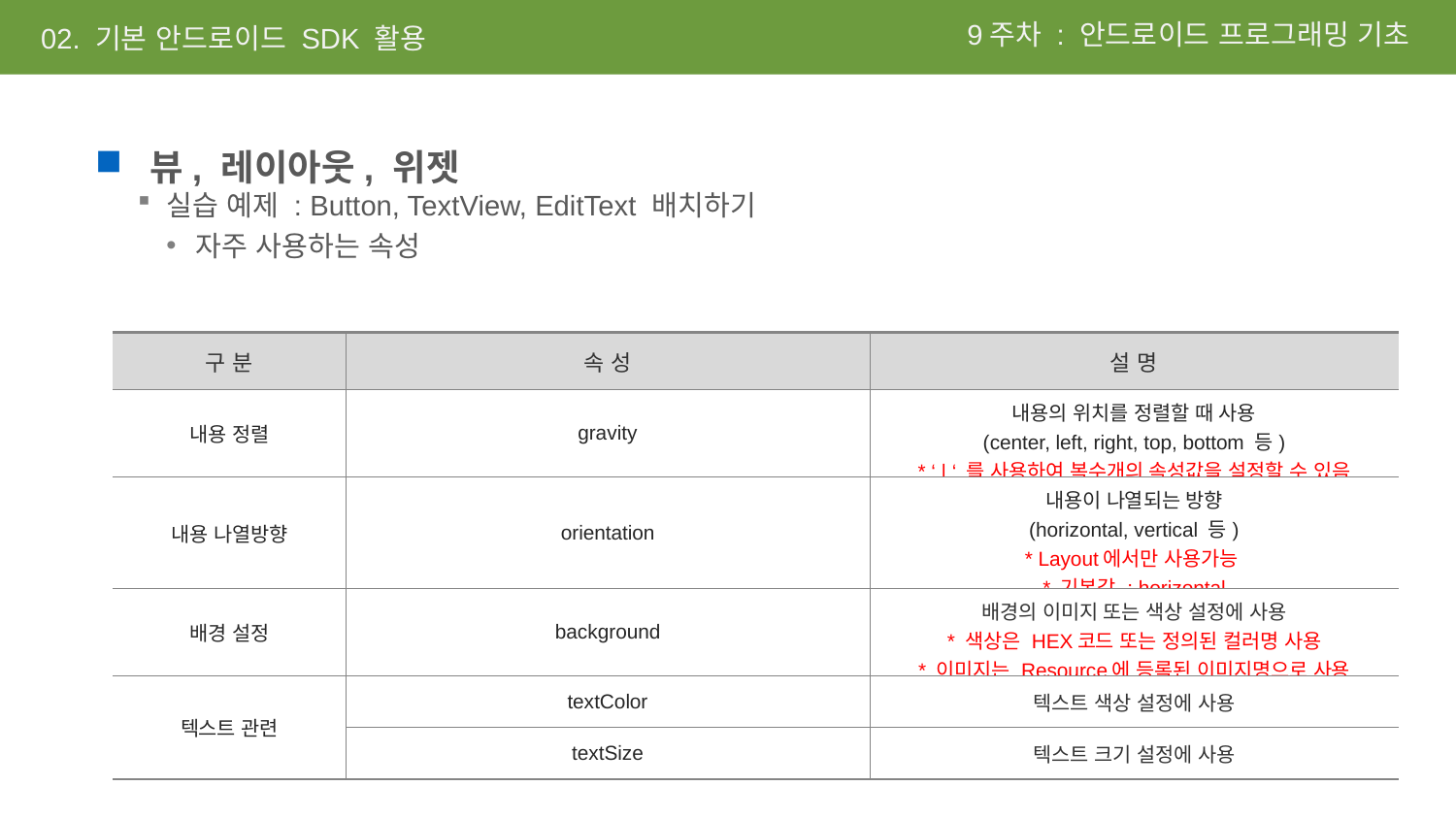

9주차 : 안드로이드 프로그래밍 기초
02. 기본 안드로이드 SDK 활용
뷰, 레이아웃, 위젯
실습 예제 : Button, TextView, EditText 배치하기
자주 사용하는 속성
| 구 분 | 속 성 | 설 명 |
| --- | --- | --- |
| 내용 정렬 | gravity | 내용의 위치를 정렬할 때 사용 (center, left, right, top, bottom 등) \* ‘ | ‘ 를 사용하여 복수개의 속성값을 설정할 수 있음 |
| 내용 나열방향 | orientation | 내용이 나열되는 방향 (horizontal, vertical 등) \* Layout에서만 사용가능 \* 기본값 : horizontal |
| 배경 설정 | background | 배경의 이미지 또는 색상 설정에 사용 \* 색상은 HEX코드 또는 정의된 컬러명 사용 \* 이미지는 Resource에 등록된 이미지명으로 사용 |
| 텍스트 관련 | textColor | 텍스트 색상 설정에 사용 |
|  | textSize | 텍스트 크기 설정에 사용 |